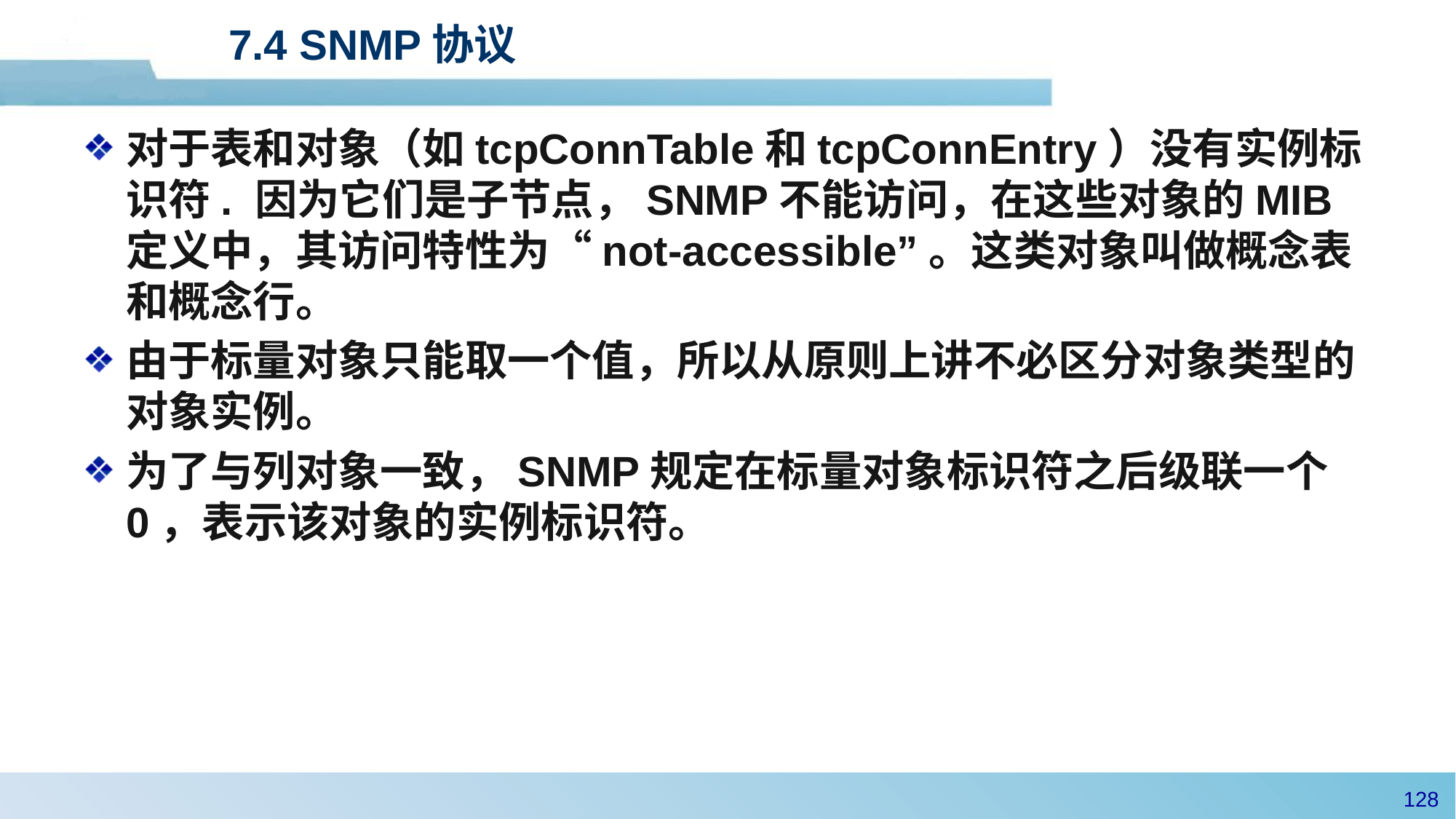

# 7.4 SNMP协议
对于表和对象（如tcpConnTable和tcpConnEntry）没有实例标识符. 因为它们是子节点，SNMP不能访问，在这些对象的MIB定义中，其访问特性为“not-accessible”。这类对象叫做概念表和概念行。
由于标量对象只能取一个值，所以从原则上讲不必区分对象类型的对象实例。
为了与列对象一致，SNMP规定在标量对象标识符之后级联一个0，表示该对象的实例标识符。
128